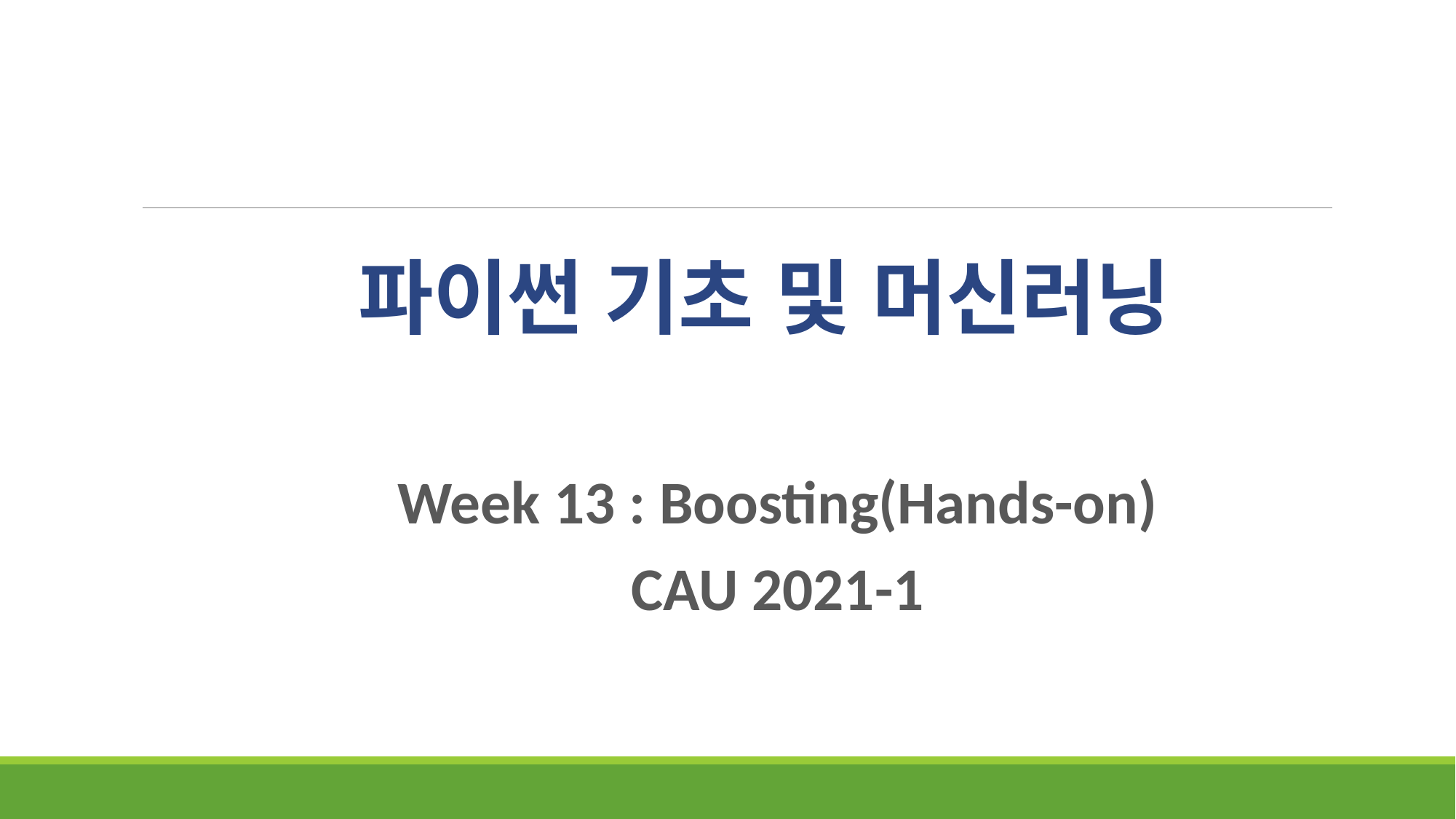

# 파이썬 기초 및 머신러닝
Week 13 : Boosting(Hands-on)
CAU 2021-1